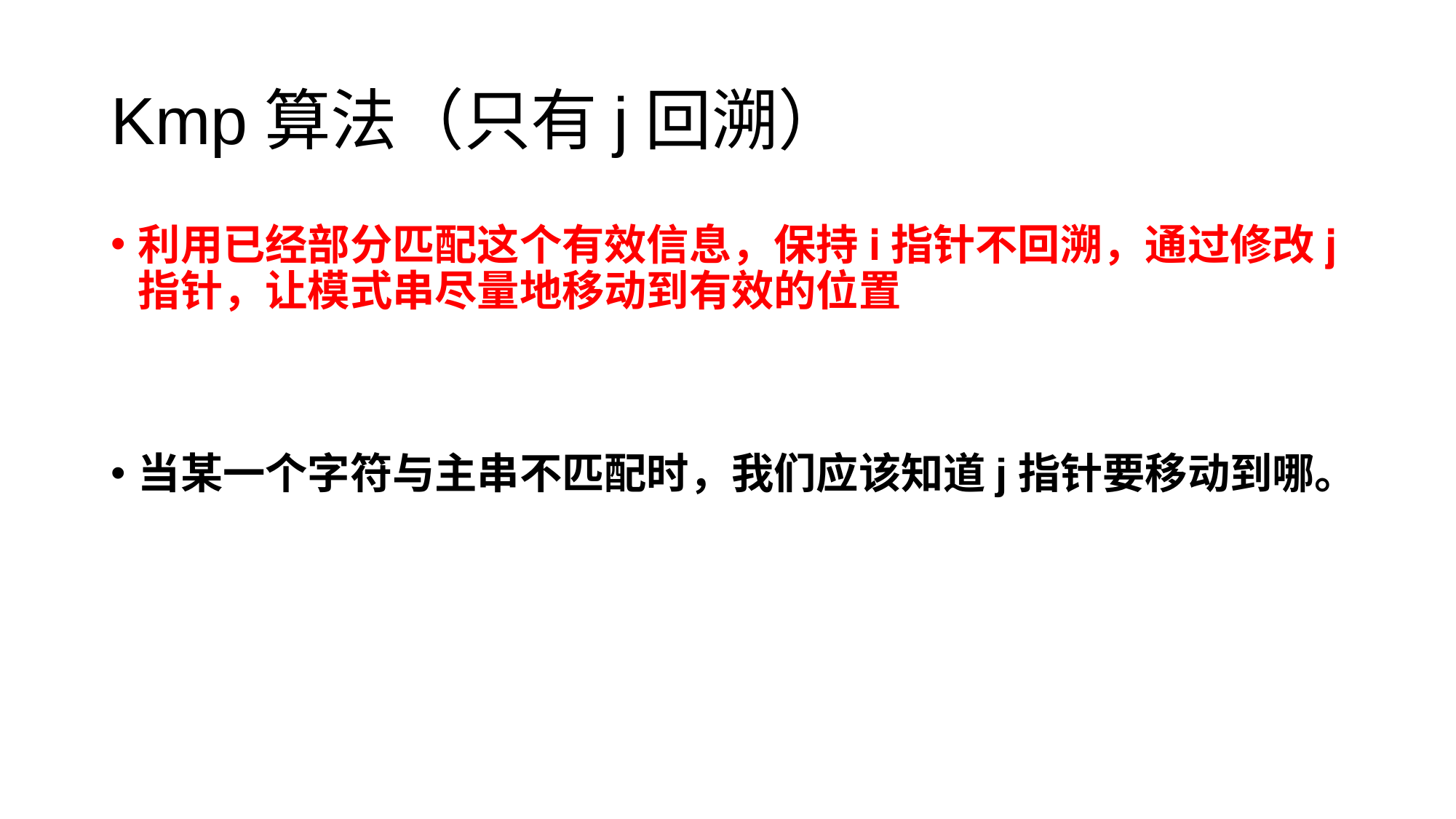

# Kmp算法（只有j回溯）
利用已经部分匹配这个有效信息，保持i指针不回溯，通过修改j指针，让模式串尽量地移动到有效的位置

当某一个字符与主串不匹配时，我们应该知道j指针要移动到哪。